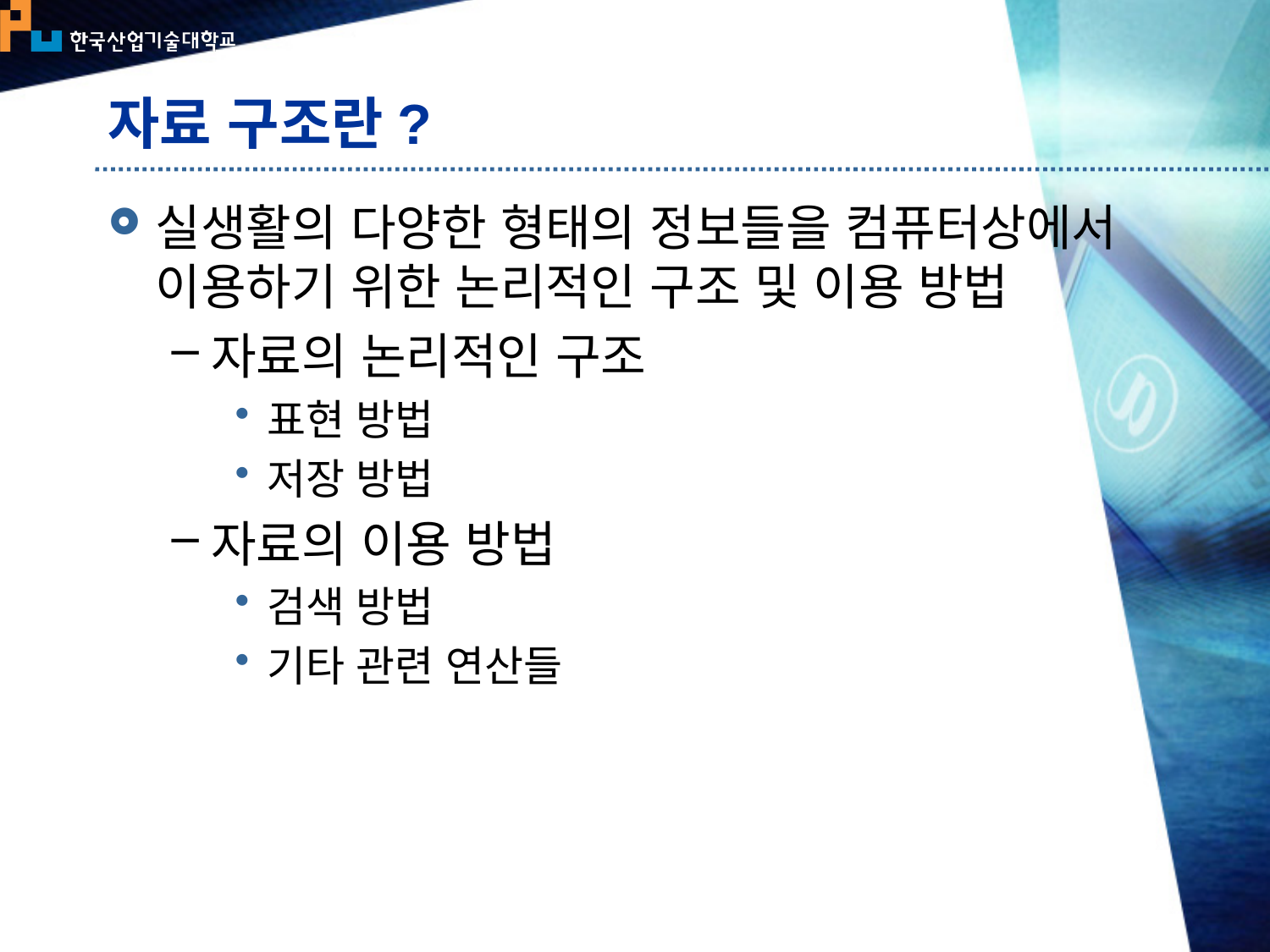

# 자료 구조란?
실생활의 다양한 형태의 정보들을 컴퓨터상에서 이용하기 위한 논리적인 구조 및 이용 방법
자료의 논리적인 구조
표현 방법
저장 방법
자료의 이용 방법
검색 방법
기타 관련 연산들